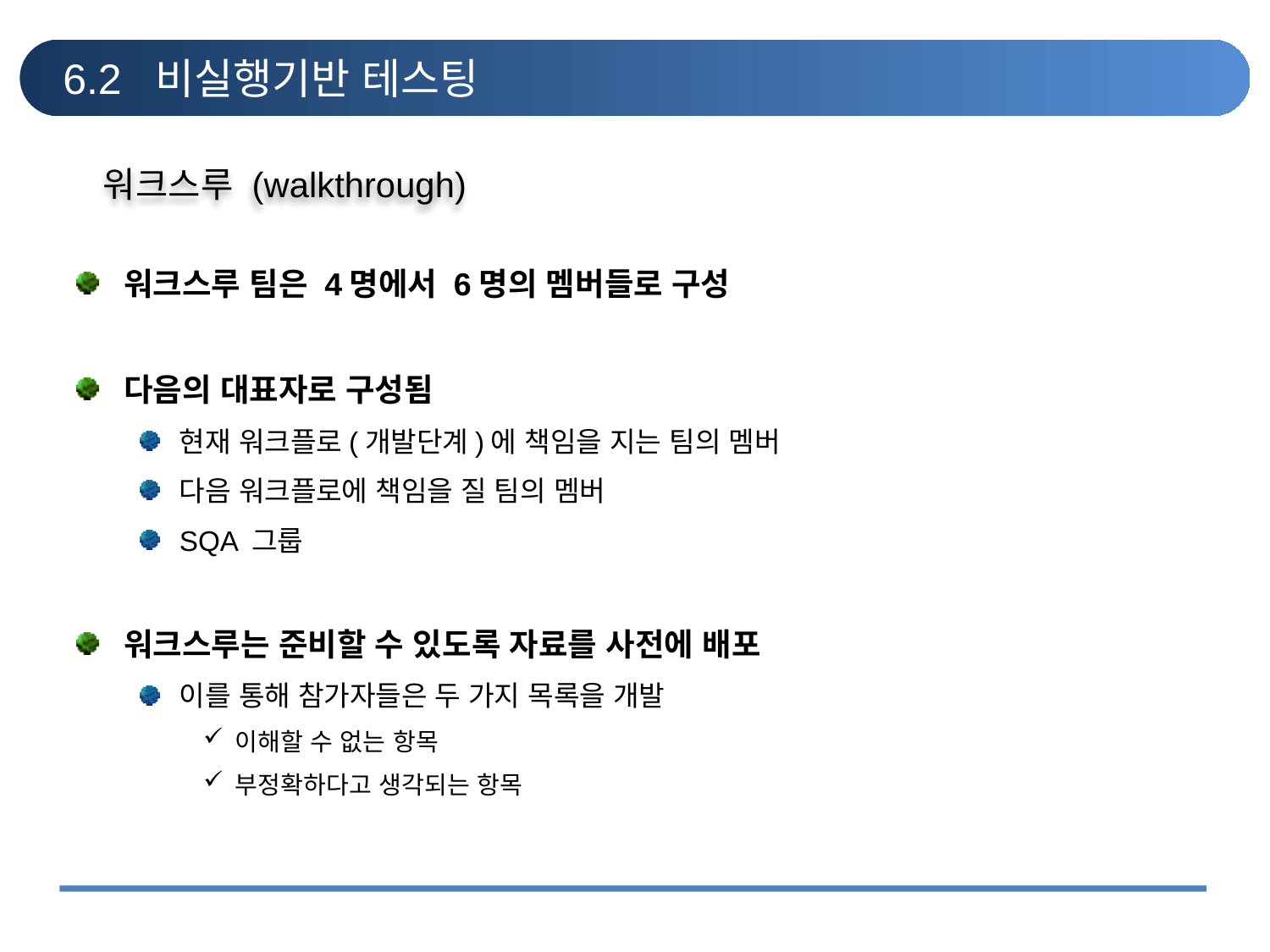

# 6.2  비실행기반 테스팅
워크스루 (walkthrough)
워크스루 팀은 4명에서 6명의 멤버들로 구성

다음의 대표자로 구성됨
현재 워크플로(개발단계)에 책임을 지는 팀의 멤버
다음 워크플로에 책임을 질 팀의 멤버
SQA 그룹

워크스루는 준비할 수 있도록 자료를 사전에 배포
이를 통해 참가자들은 두 가지 목록을 개발
이해할 수 없는 항목
부정확하다고 생각되는 항목